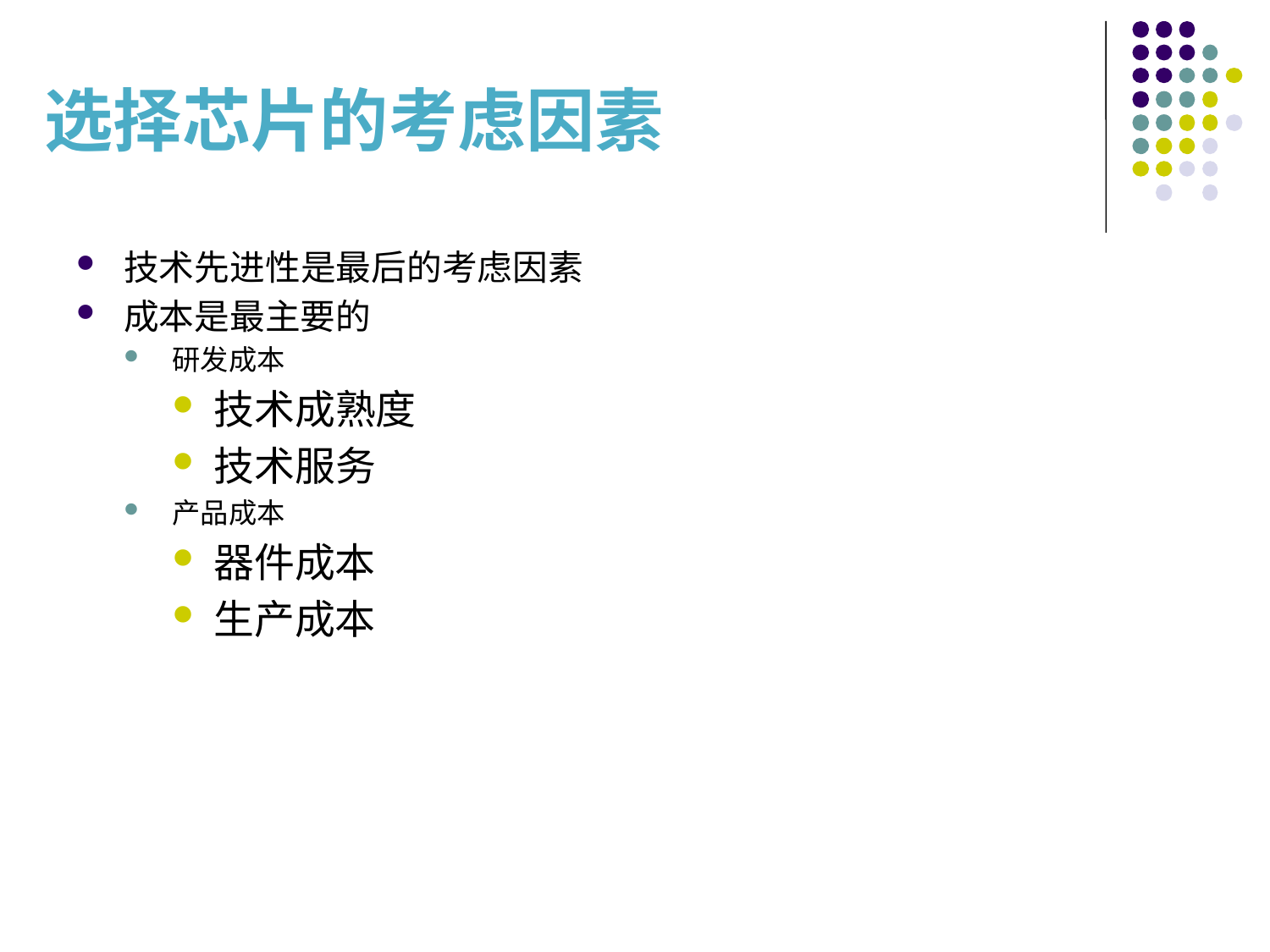

# 选择芯片的考虑因素
技术先进性是最后的考虑因素
成本是最主要的
研发成本
技术成熟度
技术服务
产品成本
器件成本
生产成本